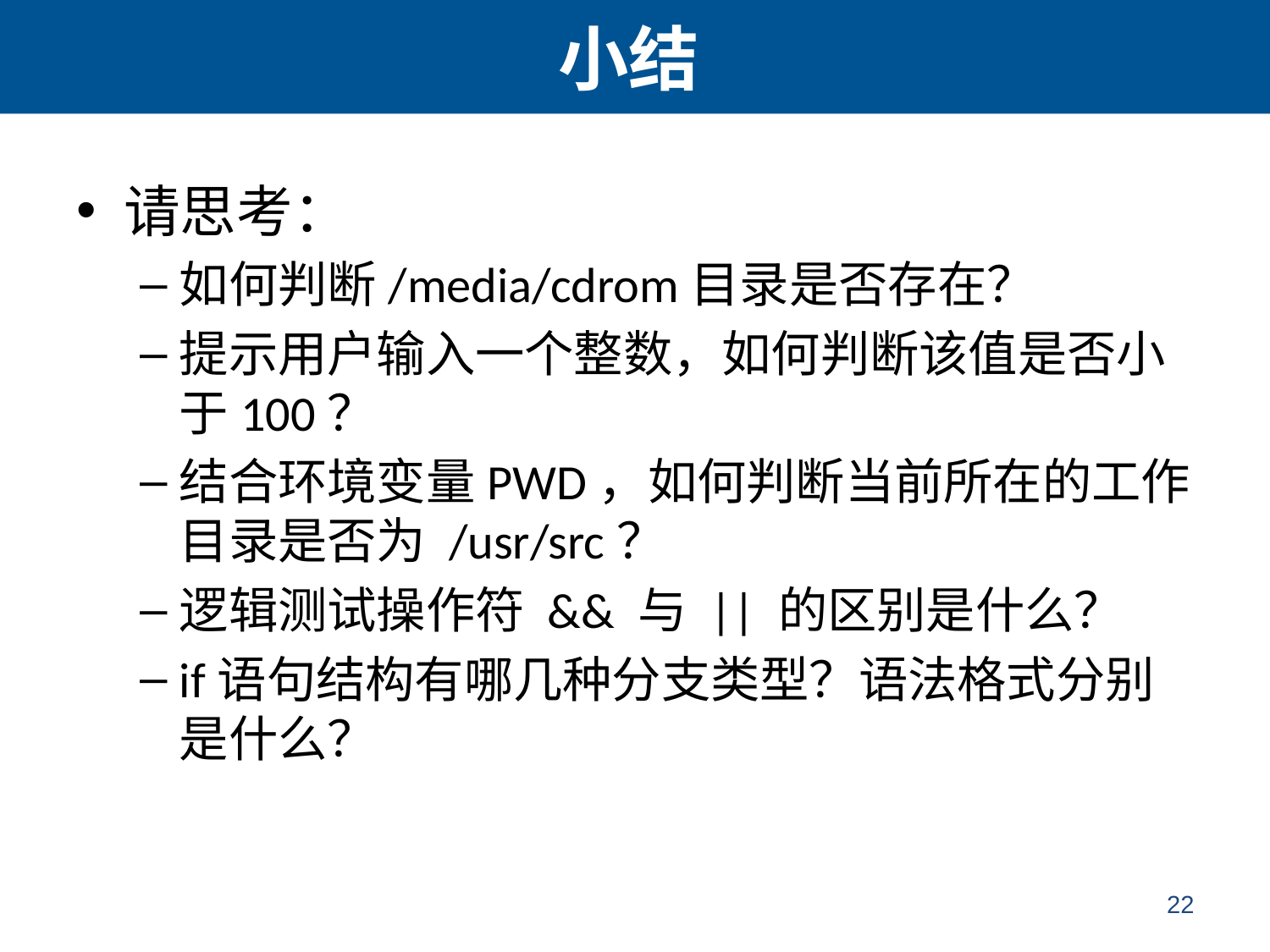

# 小结
请思考：
如何判断/media/cdrom目录是否存在？
提示用户输入一个整数，如何判断该值是否小于100？
结合环境变量PWD，如何判断当前所在的工作目录是否为 /usr/src？
逻辑测试操作符 && 与 || 的区别是什么？
if语句结构有哪几种分支类型？语法格式分别是什么？
22